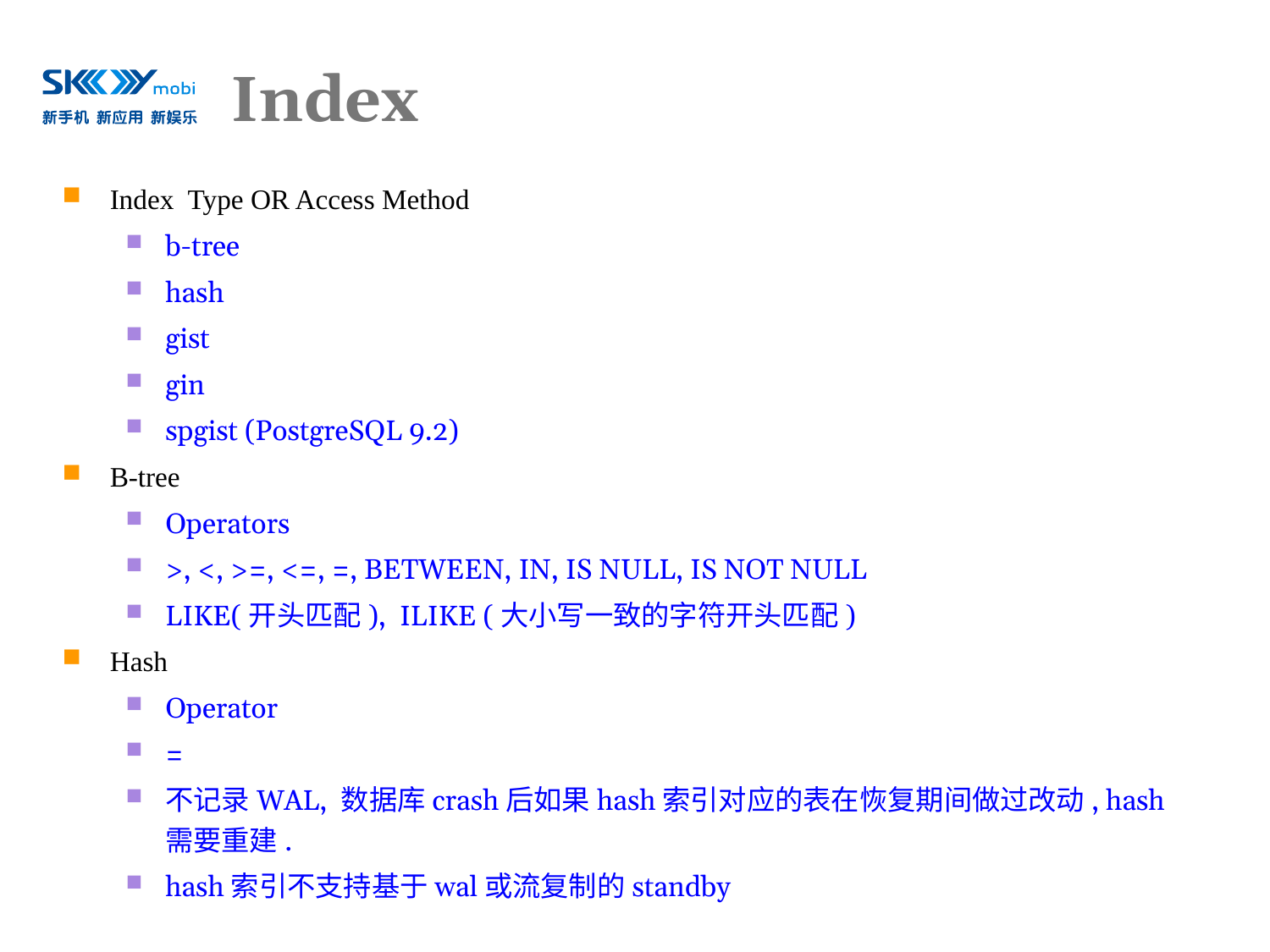

# Index
Index  Type OR Access Method
b-tree
hash
gist
gin
spgist (PostgreSQL 9.2)
B-tree
Operators
>, <, >=, <=, =, BETWEEN, IN, IS NULL, IS NOT NULL
LIKE(开头匹配),  ILIKE (大小写一致的字符开头匹配)
Hash
Operator
=
不记录WAL, 数据库crash后如果hash索引对应的表在恢复期间做过改动, hash需要重建.
hash索引不支持基于wal或流复制的standby